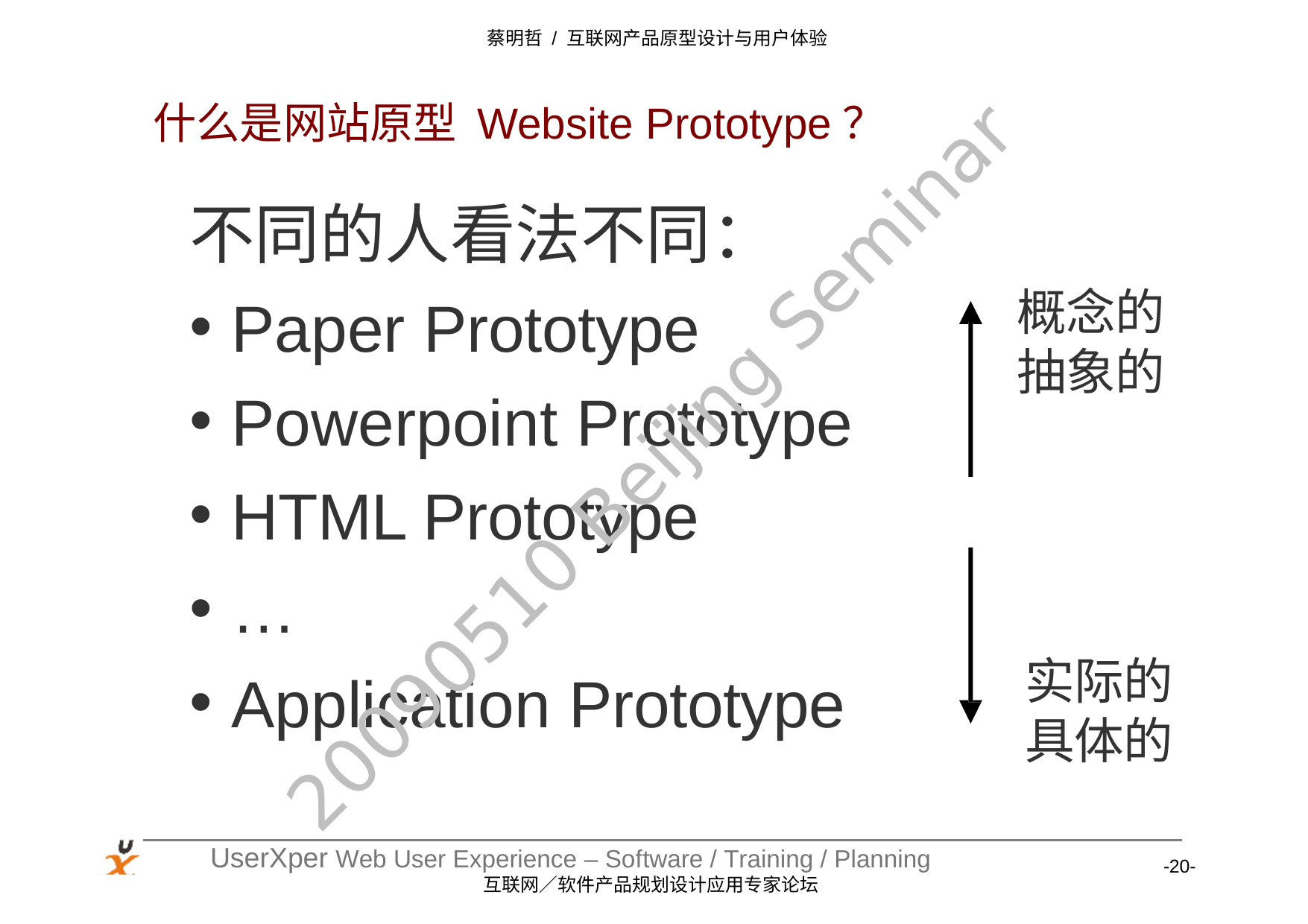

蔡明哲 / 互联网产品原型设计与用户体验

什么是网站原型 Website Prototype？
不同的人看法不同：

Paper Prototype

Powerpoint Prototype

HTML Prototype

…

Application Prototype
概念的 抽象的

20090510 Beijing Seminar

实际的
具体的

UserXper Web User Experience – Software / Training / Planning
互联网／软件产品规划设计应用专家论坛
-20-